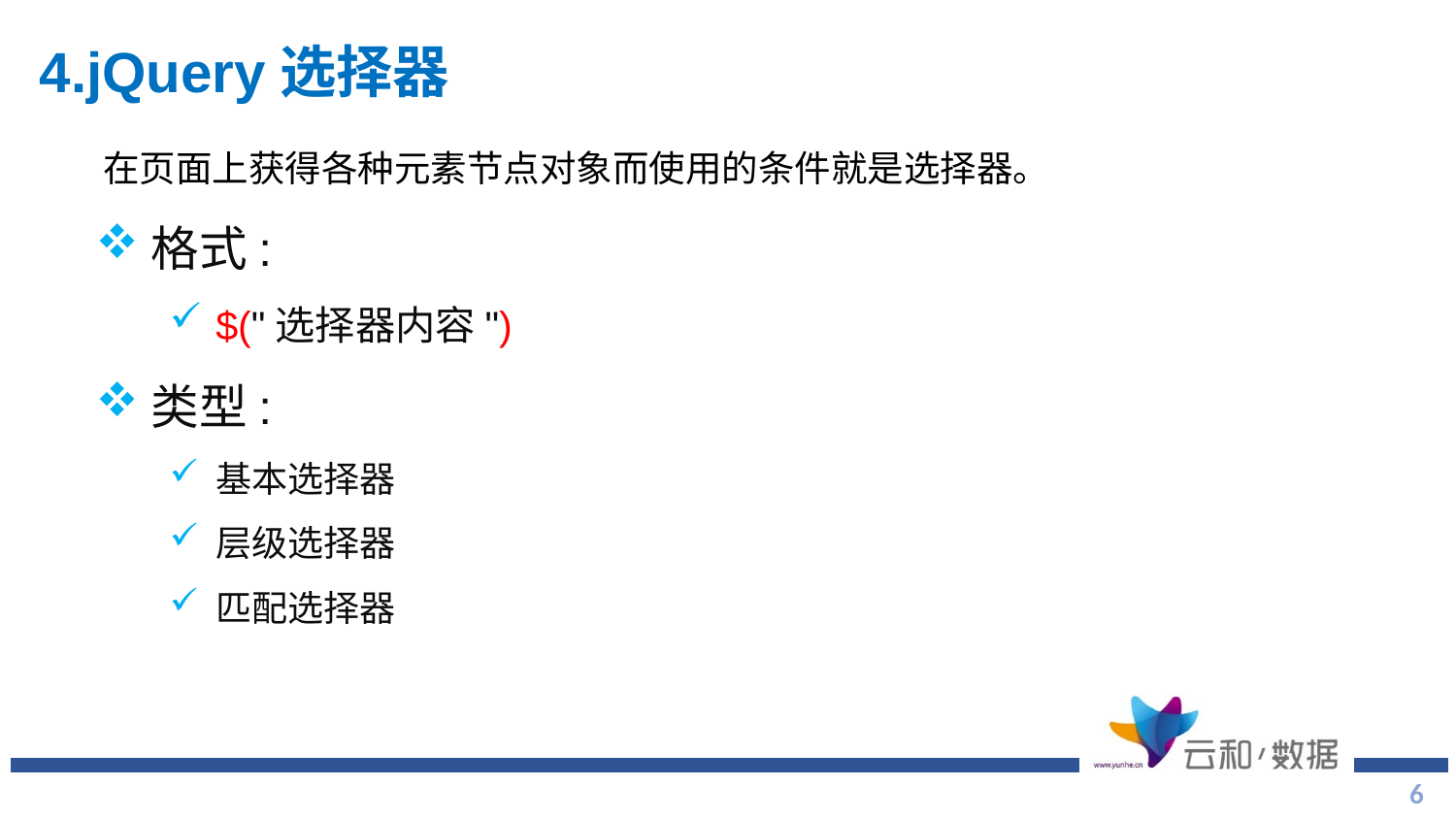

# 4.jQuery选择器
在页面上获得各种元素节点对象而使用的条件就是选择器。
格式:
$("选择器内容")
类型:
基本选择器
层级选择器
匹配选择器

6